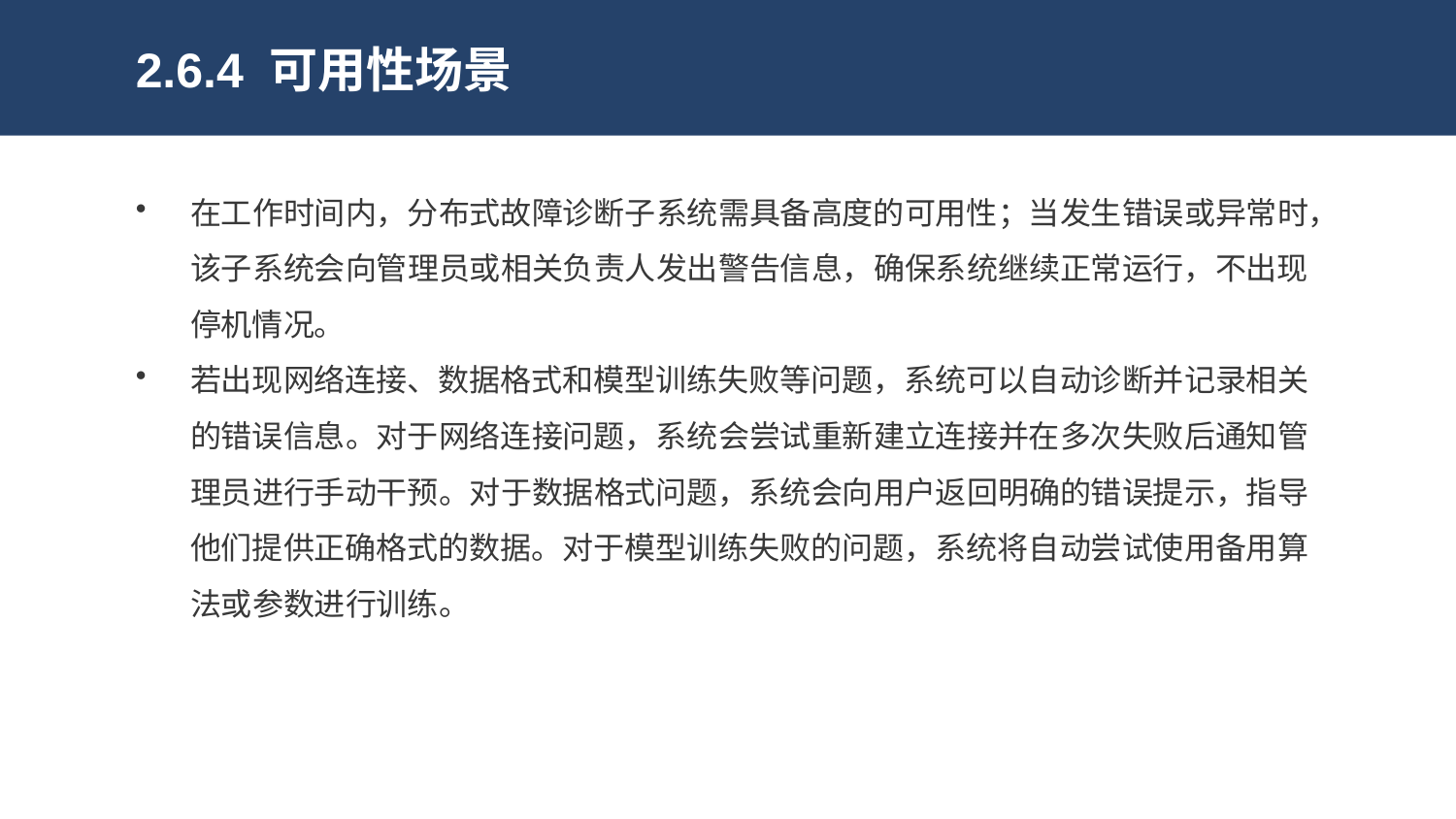

2.6.4 可用性场景
在工作时间内，分布式故障诊断子系统需具备高度的可用性；当发生错误或异常时，该子系统会向管理员或相关负责人发出警告信息，确保系统继续正常运行，不出现停机情况。
若出现网络连接、数据格式和模型训练失败等问题，系统可以自动诊断并记录相关的错误信息。对于网络连接问题，系统会尝试重新建立连接并在多次失败后通知管理员进行手动干预。对于数据格式问题，系统会向用户返回明确的错误提示，指导他们提供正确格式的数据。对于模型训练失败的问题，系统将自动尝试使用备用算法或参数进行训练。